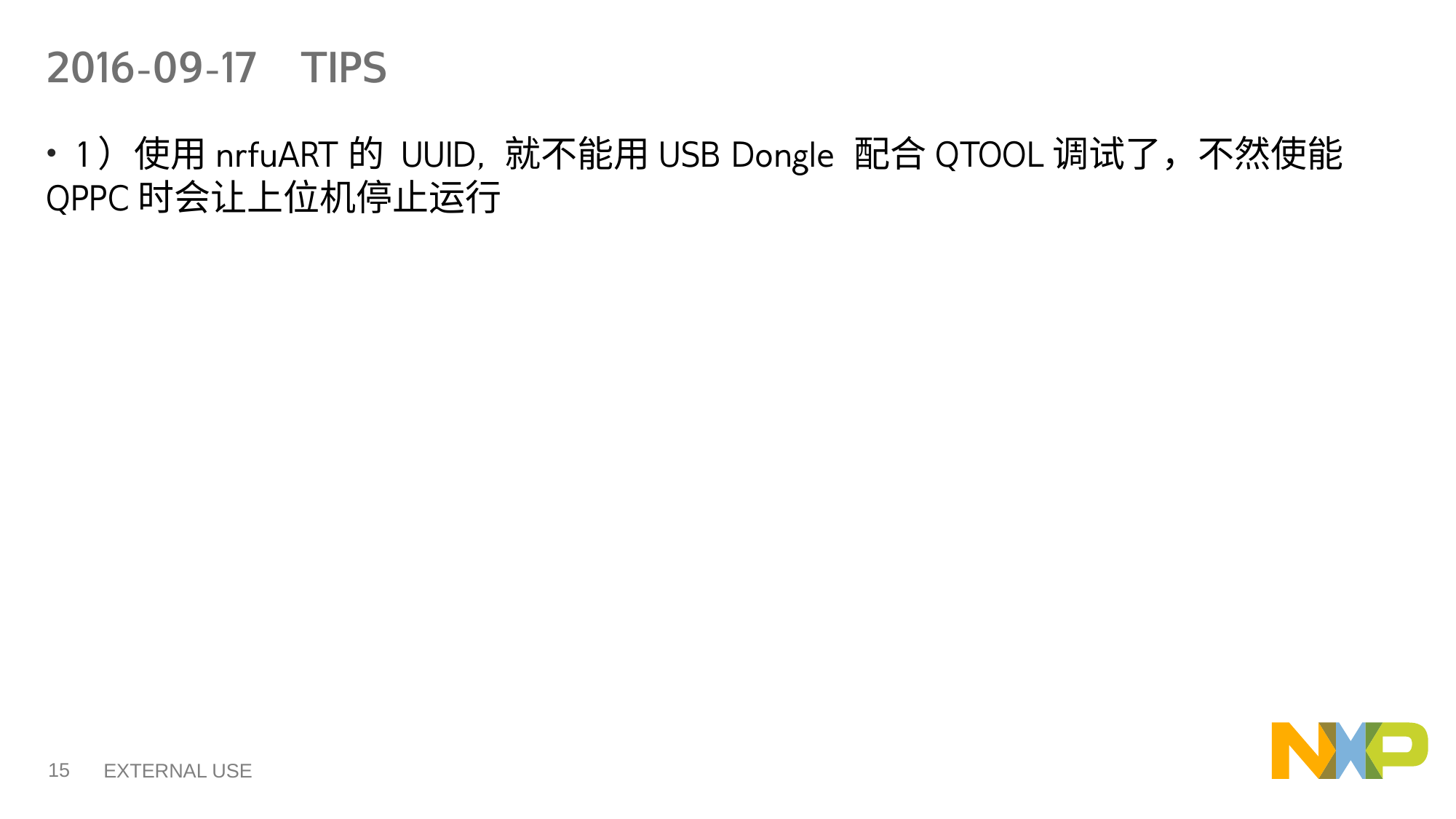

# 2016-09-17   TIPS
  1）使用nrfuART的 UUID, 就不能用USB Dongle 配合QTOOL调试了，不然使能QPPC时会让上位机停止运行